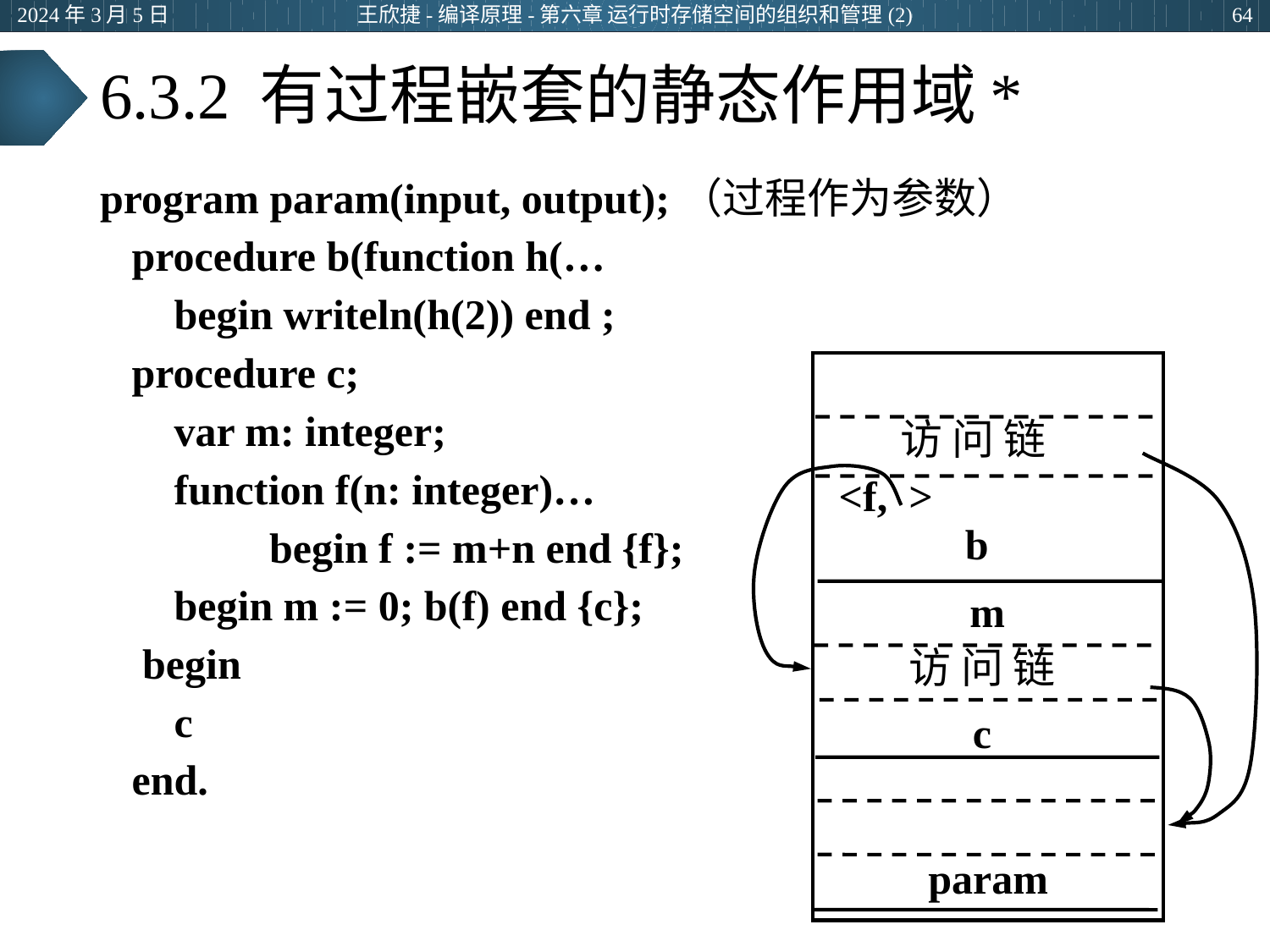

王欣捷-编译原理-第六章 运行时存储空间的组织和管理(2)
2024年3月5日
64
# 6.3.2 有过程嵌套的静态作用域*
program param(input, output);（过程作为参数）
	procedure b(function h(…
	    begin writeln(h(2)) end ;
	procedure c;
	    var m: integer;
	    function f(n: integer)…
		 begin f := m+n end {f};
	    begin m := 0; b(f) end {c};
    begin
	    c
	end.

访 问 链

 <f,  >

b
m

访 问 链

c

param